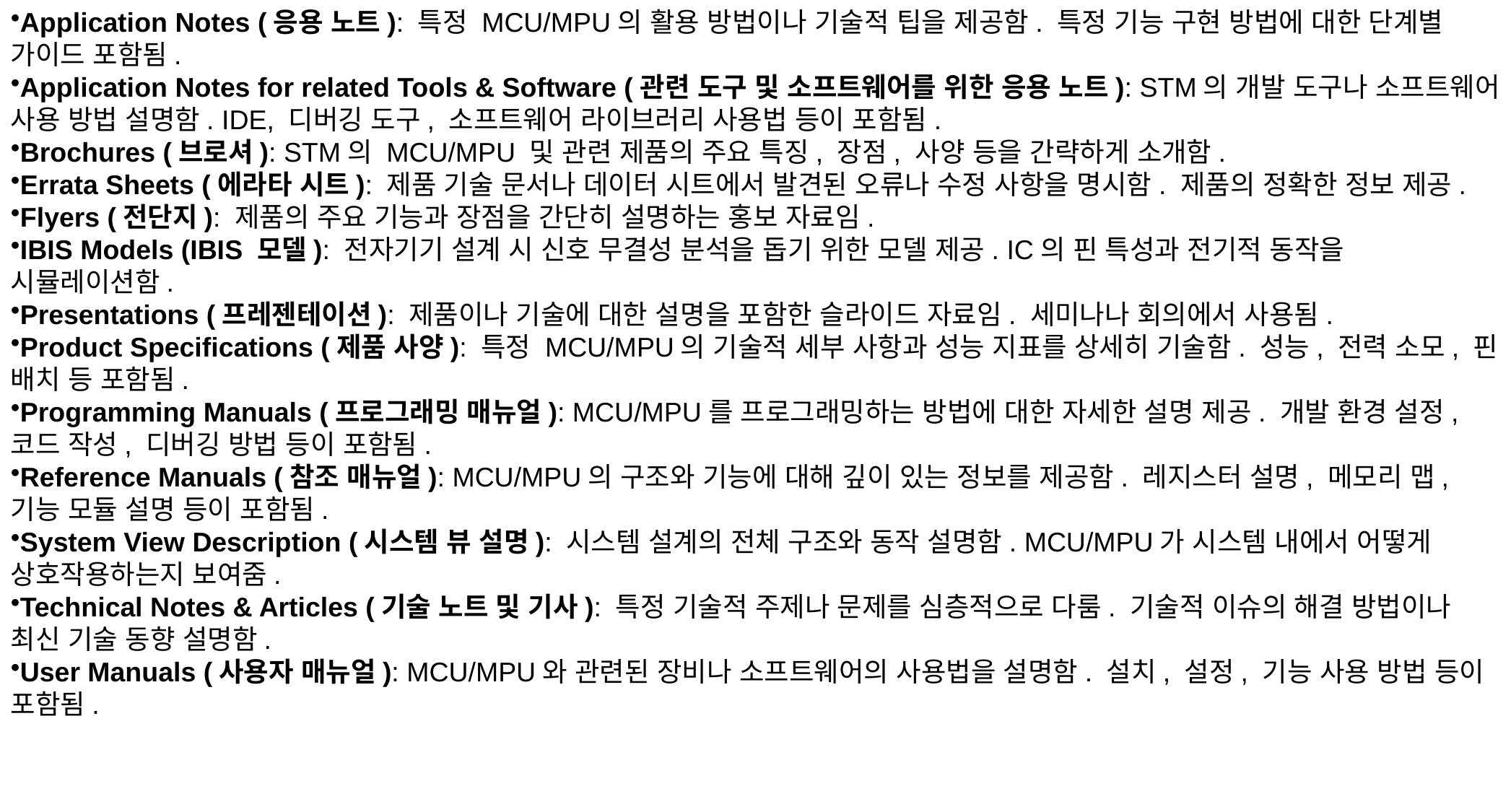

Application Notes (응용 노트): 특정 MCU/MPU의 활용 방법이나 기술적 팁을 제공함. 특정 기능 구현 방법에 대한 단계별 가이드 포함됨.
Application Notes for related Tools & Software (관련 도구 및 소프트웨어를 위한 응용 노트): STM의 개발 도구나 소프트웨어 사용 방법 설명함. IDE, 디버깅 도구, 소프트웨어 라이브러리 사용법 등이 포함됨.
Brochures (브로셔): STM의 MCU/MPU 및 관련 제품의 주요 특징, 장점, 사양 등을 간략하게 소개함.
Errata Sheets (에라타 시트): 제품 기술 문서나 데이터 시트에서 발견된 오류나 수정 사항을 명시함. 제품의 정확한 정보 제공.
Flyers (전단지): 제품의 주요 기능과 장점을 간단히 설명하는 홍보 자료임.
IBIS Models (IBIS 모델): 전자기기 설계 시 신호 무결성 분석을 돕기 위한 모델 제공. IC의 핀 특성과 전기적 동작을 시뮬레이션함.
Presentations (프레젠테이션): 제품이나 기술에 대한 설명을 포함한 슬라이드 자료임. 세미나나 회의에서 사용됨.
Product Specifications (제품 사양): 특정 MCU/MPU의 기술적 세부 사항과 성능 지표를 상세히 기술함. 성능, 전력 소모, 핀 배치 등 포함됨.
Programming Manuals (프로그래밍 매뉴얼): MCU/MPU를 프로그래밍하는 방법에 대한 자세한 설명 제공. 개발 환경 설정, 코드 작성, 디버깅 방법 등이 포함됨.
Reference Manuals (참조 매뉴얼): MCU/MPU의 구조와 기능에 대해 깊이 있는 정보를 제공함. 레지스터 설명, 메모리 맵, 기능 모듈 설명 등이 포함됨.
System View Description (시스템 뷰 설명): 시스템 설계의 전체 구조와 동작 설명함. MCU/MPU가 시스템 내에서 어떻게 상호작용하는지 보여줌.
Technical Notes & Articles (기술 노트 및 기사): 특정 기술적 주제나 문제를 심층적으로 다룸. 기술적 이슈의 해결 방법이나 최신 기술 동향 설명함.
User Manuals (사용자 매뉴얼): MCU/MPU와 관련된 장비나 소프트웨어의 사용법을 설명함. 설치, 설정, 기능 사용 방법 등이 포함됨.